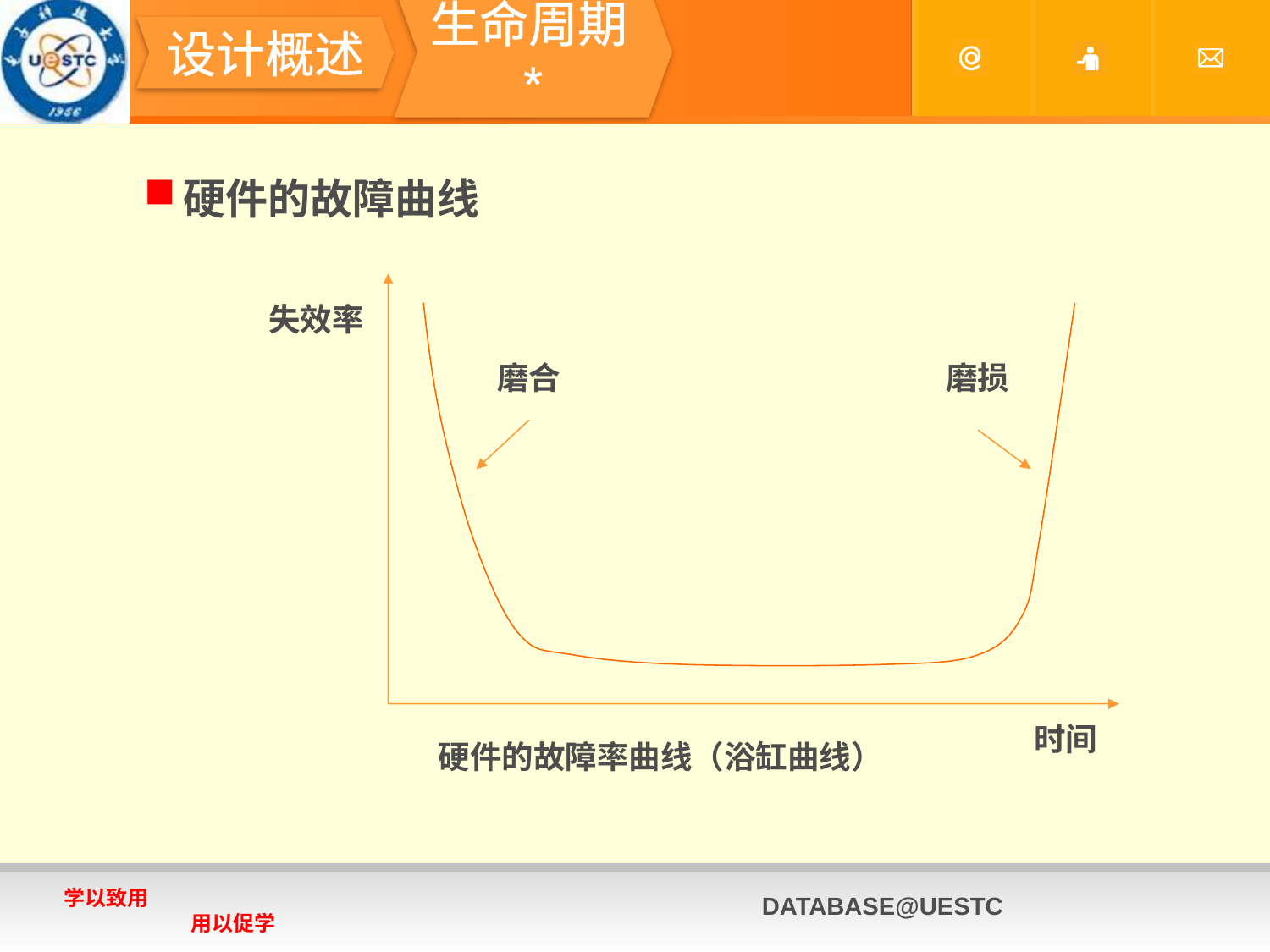

#
生命周期*
设计概述
硬件的故障曲线

失效率

磨合
磨损

时间
硬件的故障率曲线（浴缸曲线）